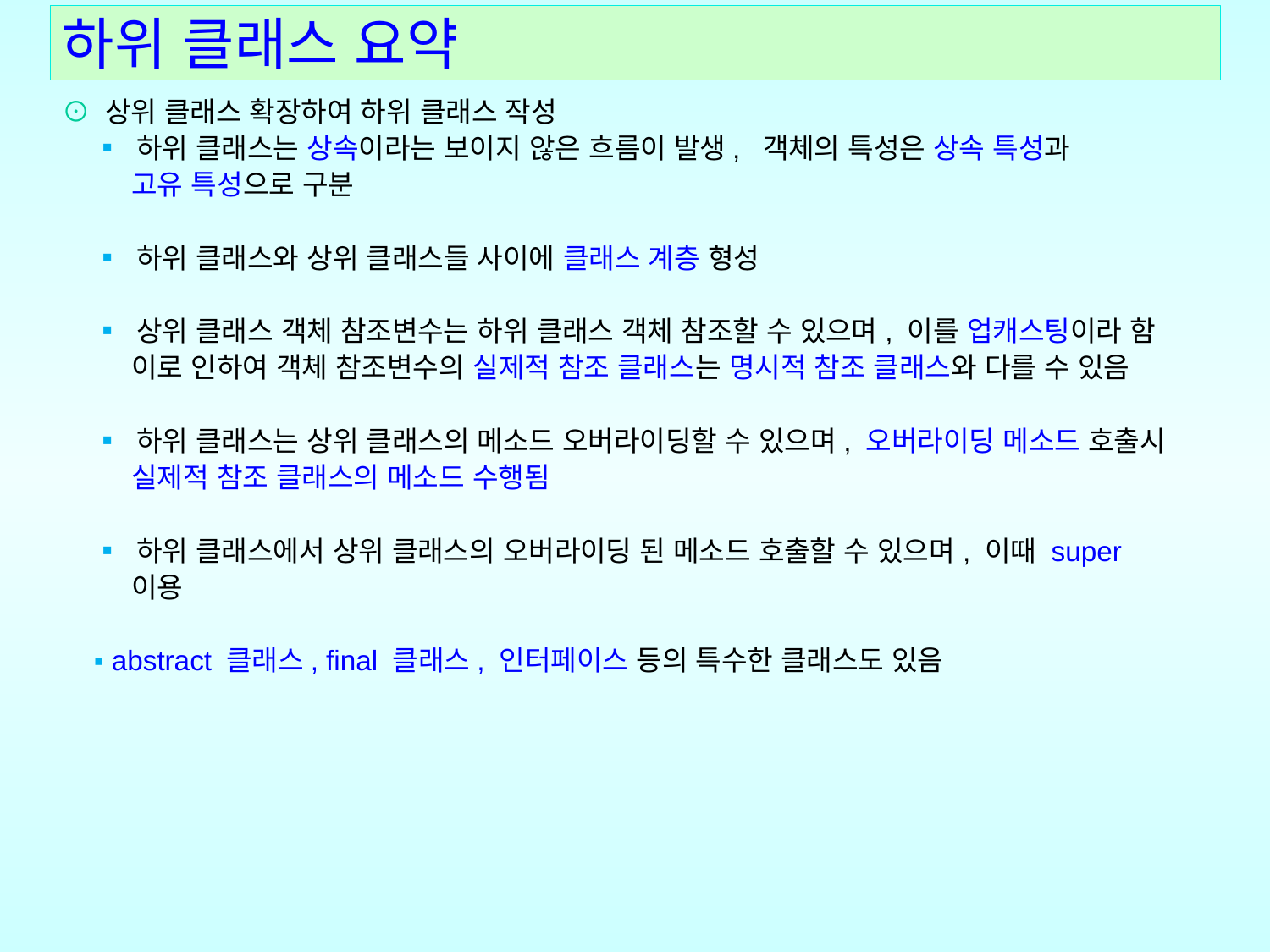

# 하위 클래스 요약
⊙ 상위 클래스 확장하여 하위 클래스 작성
    ▪ 하위 클래스는 상속이라는 보이지 않은 흐름이 발생,  객체의 특성은 상속 특성과
        고유 특성으로 구분

    ▪ 하위 클래스와 상위 클래스들 사이에 클래스 계층 형성

    ▪ 상위 클래스 객체 참조변수는 하위 클래스 객체 참조할 수 있으며, 이를 업캐스팅이라 함
        이로 인하여 객체 참조변수의 실제적 참조 클래스는 명시적 참조 클래스와 다를 수 있음

    ▪ 하위 클래스는 상위 클래스의 메소드 오버라이딩할 수 있으며, 오버라이딩 메소드 호출시
        실제적 참조 클래스의 메소드 수행됨

    ▪ 하위 클래스에서 상위 클래스의 오버라이딩 된 메소드 호출할 수 있으며, 이때 super
        이용

    ▪ abstract 클래스, final 클래스, 인터페이스 등의 특수한 클래스도 있음